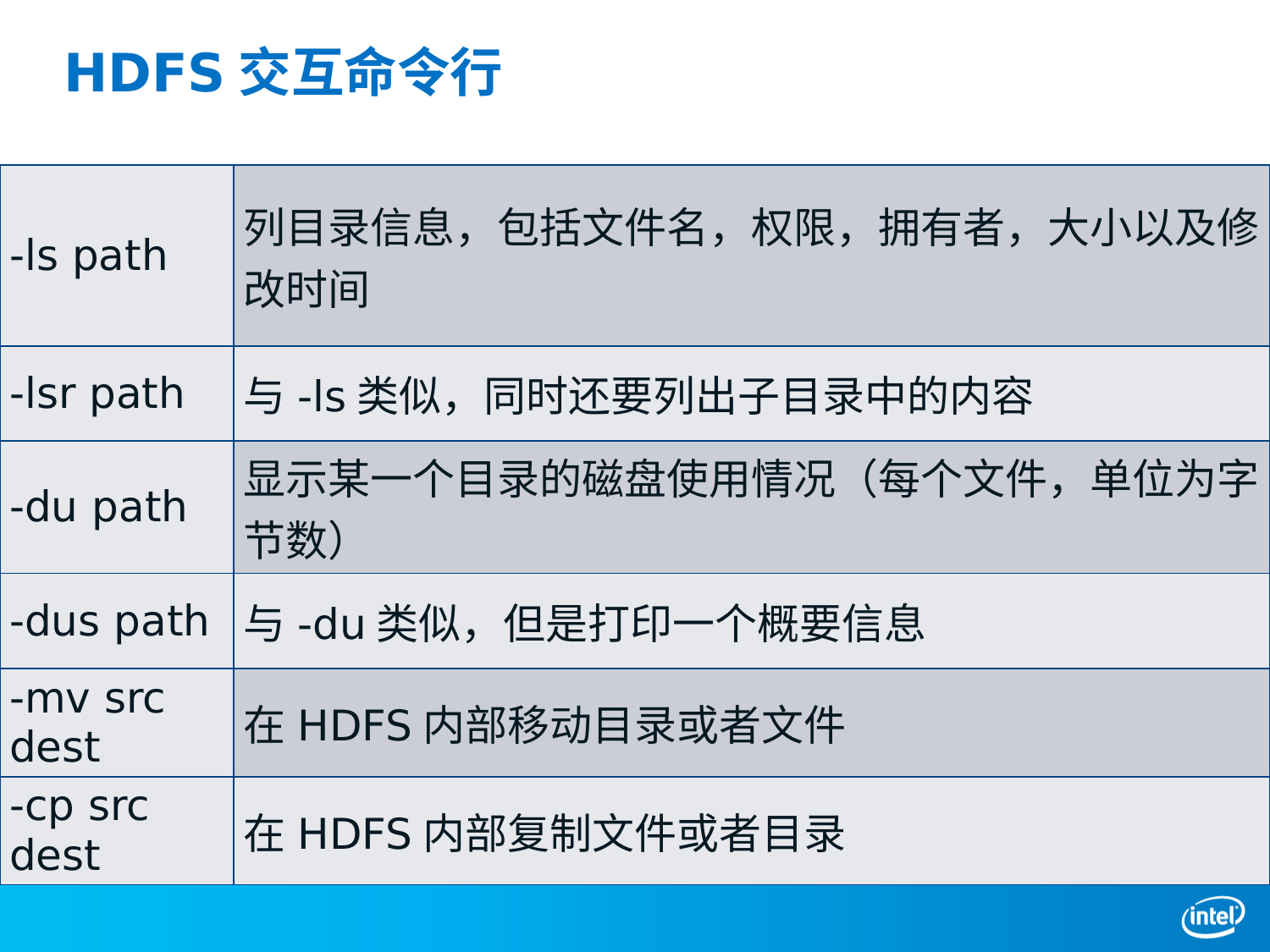

# HDFS交互命令行
| -ls path | 列目录信息，包括文件名，权限，拥有者，大小以及修改时间 |
| --- | --- |
| -lsr path | 与-ls类似，同时还要列出子目录中的内容 |
| -du path | 显示某一个目录的磁盘使用情况（每个文件，单位为字节数） |
| -dus path | 与-du类似，但是打印一个概要信息 |
| -mv src dest | 在HDFS内部移动目录或者文件 |
| -cp src dest | 在HDFS内部复制文件或者目录 |